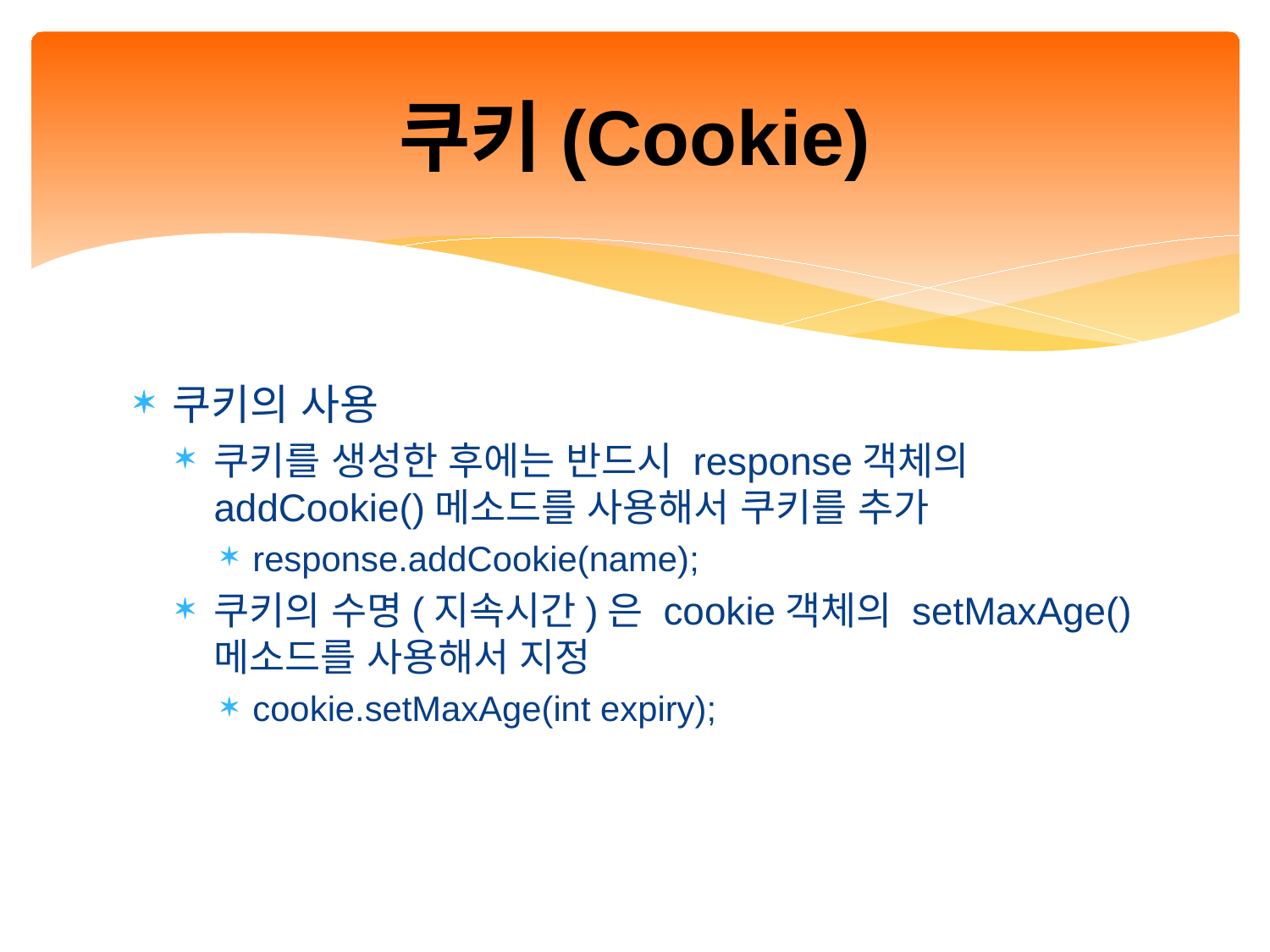

# 쿠키(Cookie)
쿠키의 사용
쿠키를 생성한 후에는 반드시 response객체의 addCookie()메소드를 사용해서 쿠키를 추가
response.addCookie(name);
쿠키의 수명(지속시간)은 cookie객체의 setMaxAge()메소드를 사용해서 지정
cookie.setMaxAge(int expiry);